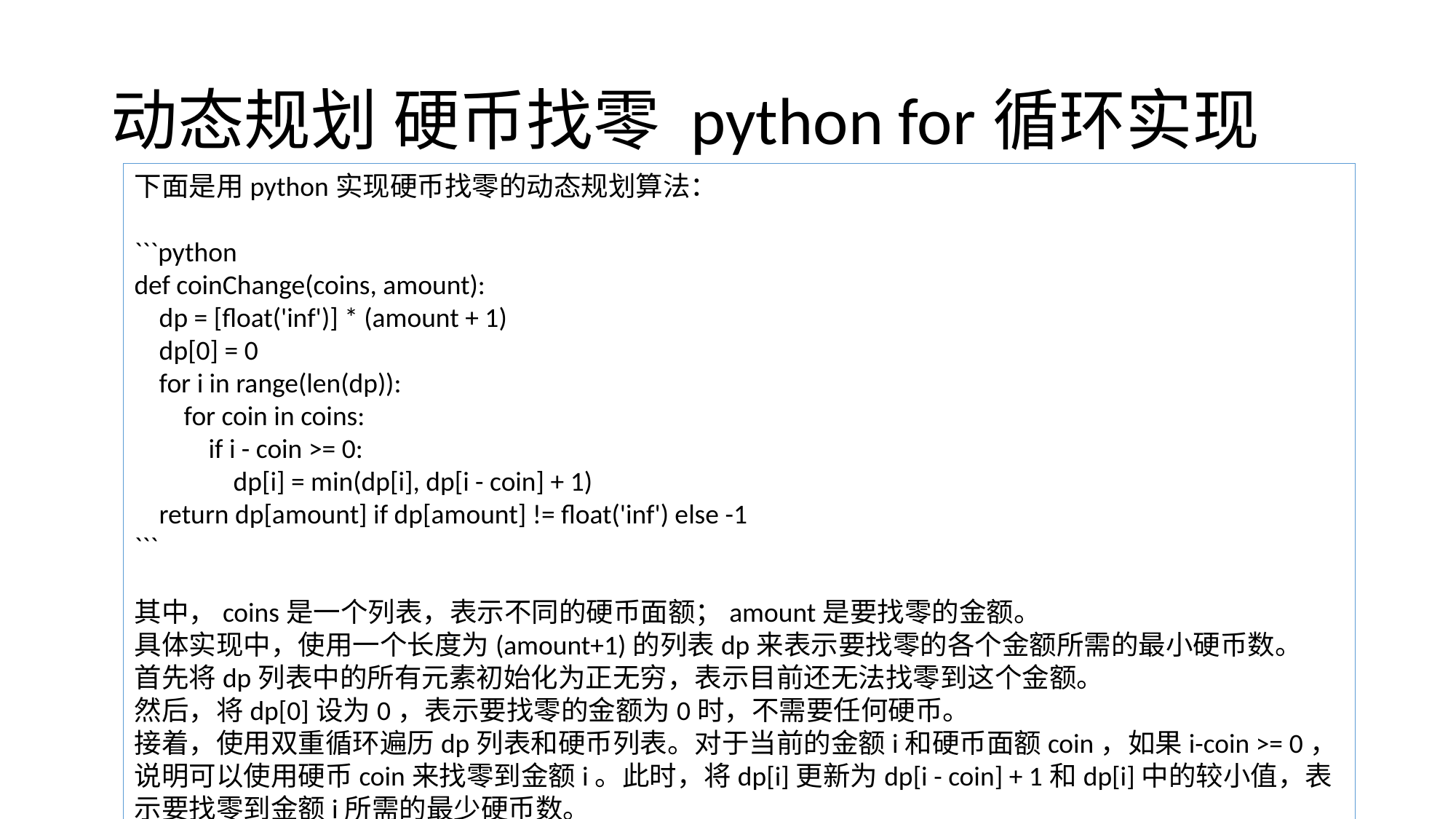

# 动态规划 硬币找零 python for循环实现
下面是用python实现硬币找零的动态规划算法：

```python
def coinChange(coins, amount):
    dp = [float('inf')] * (amount + 1)
    dp[0] = 0
    for i in range(len(dp)):
        for coin in coins:
            if i - coin >= 0:
                dp[i] = min(dp[i], dp[i - coin] + 1)
    return dp[amount] if dp[amount] != float('inf') else -1
```

其中，coins是一个列表，表示不同的硬币面额；amount是要找零的金额。
具体实现中，使用一个长度为(amount+1)的列表dp来表示要找零的各个金额所需的最小硬币数。
首先将dp列表中的所有元素初始化为正无穷，表示目前还无法找零到这个金额。
然后，将dp[0]设为0，表示要找零的金额为0时，不需要任何硬币。
接着，使用双重循环遍历dp列表和硬币列表。对于当前的金额i和硬币面额coin，如果i-coin >= 0，说明可以使用硬币coin来找零到金额i。此时，将dp[i]更新为dp[i - coin] + 1和dp[i]中的较小值，表示要找零到金额i所需的最少硬币数。
最后返回dp[amount]，表示要找零到金额amount所需的最少硬币数。如果dp[amount]仍然是正无穷，则说明无法找零到这个金额，返回-1即可。